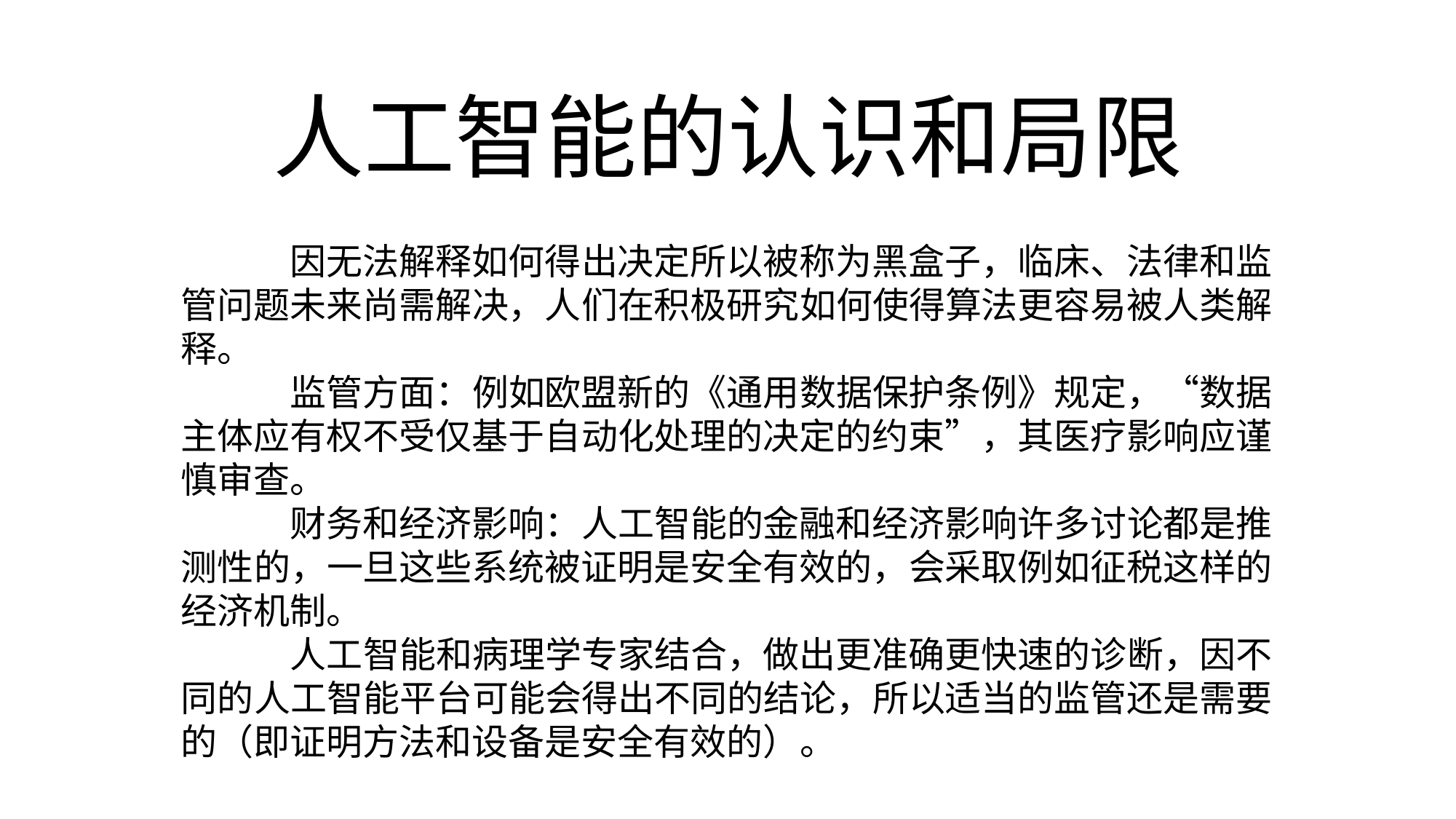

# 人工智能的认识和局限
	因无法解释如何得出决定所以被称为黑盒子，临床、法律和监管问题未来尚需解决，人们在积极研究如何使得算法更容易被人类解释。
	监管方面：例如欧盟新的《通用数据保护条例》规定，“数据主体应有权不受仅基于自动化处理的决定的约束”，其医疗影响应谨慎审查。
	财务和经济影响：人工智能的金融和经济影响许多讨论都是推测性的，一旦这些系统被证明是安全有效的，会采取例如征税这样的经济机制。
	人工智能和病理学专家结合，做出更准确更快速的诊断，因不同的人工智能平台可能会得出不同的结论，所以适当的监管还是需要的（即证明方法和设备是安全有效的）。